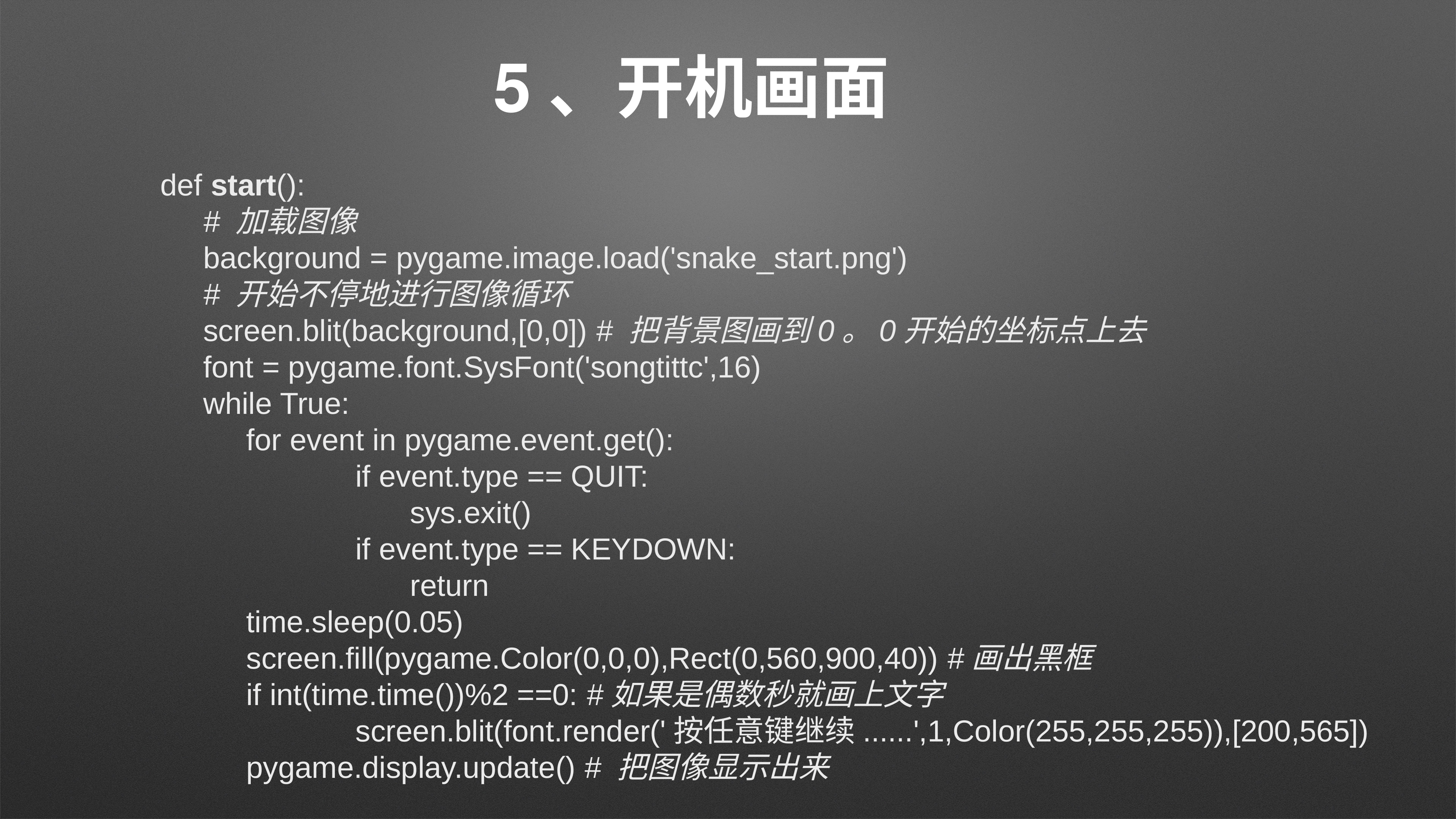

# 5、开机画面
def start():
# 加载图像
background = pygame.image.load('snake_start.png')
# 开始不停地进行图像循环
screen.blit(background,[0,0]) # 把背景图画到0。0开始的坐标点上去
font = pygame.font.SysFont('songtittc',16)
while True:
for event in pygame.event.get():
		if event.type == QUIT:
			sys.exit()
		if event.type == KEYDOWN:
			return
time.sleep(0.05)
screen.fill(pygame.Color(0,0,0),Rect(0,560,900,40)) #画出黑框
if int(time.time())%2 ==0: #如果是偶数秒就画上文字
		screen.blit(font.render('按任意键继续......',1,Color(255,255,255)),[200,565])
pygame.display.update() # 把图像显示出来